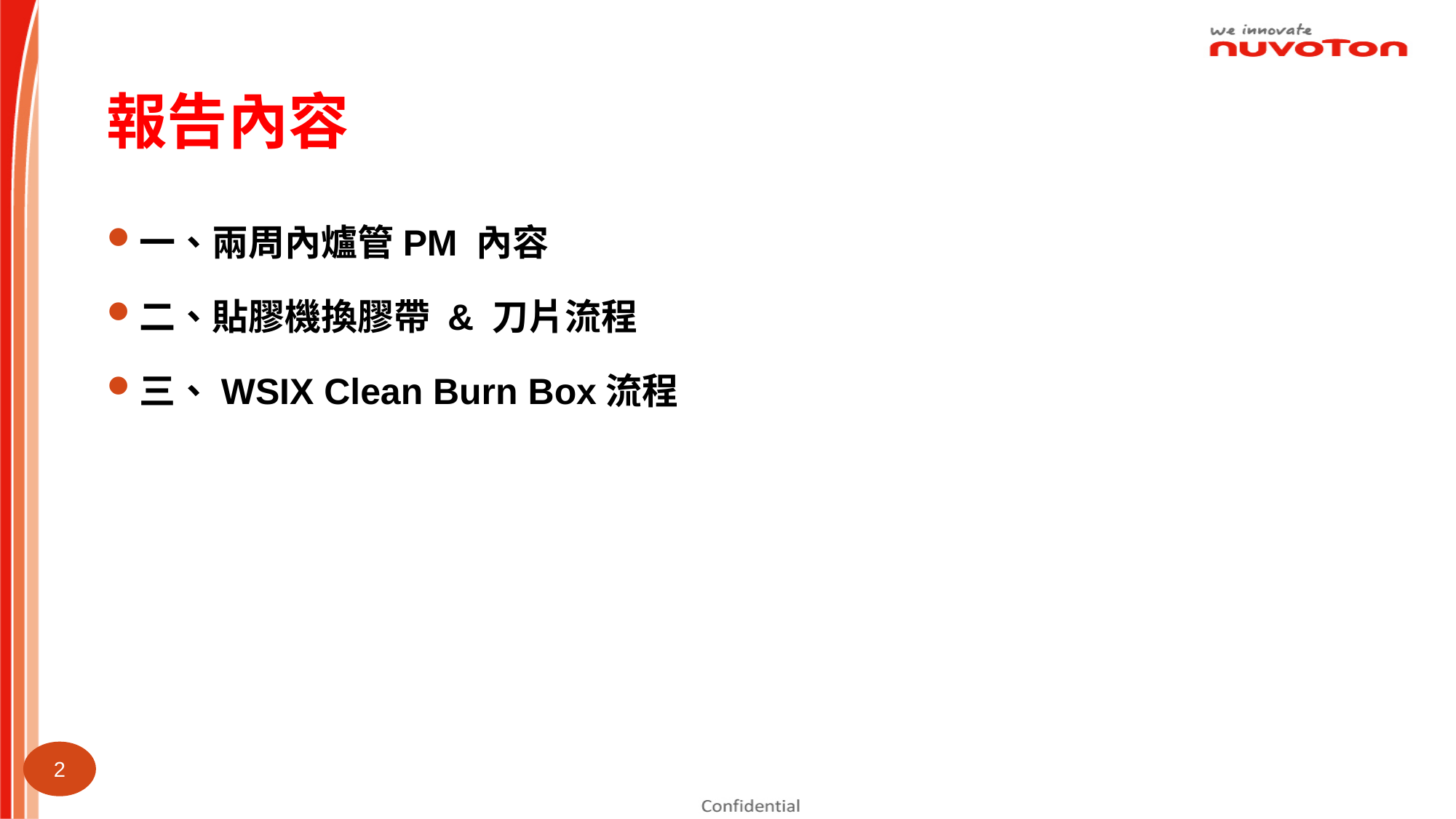

# 報告內容
一、兩周內爐管PM 內容
二、貼膠機換膠帶 & 刀片流程
三、WSIX Clean Burn Box流程

2